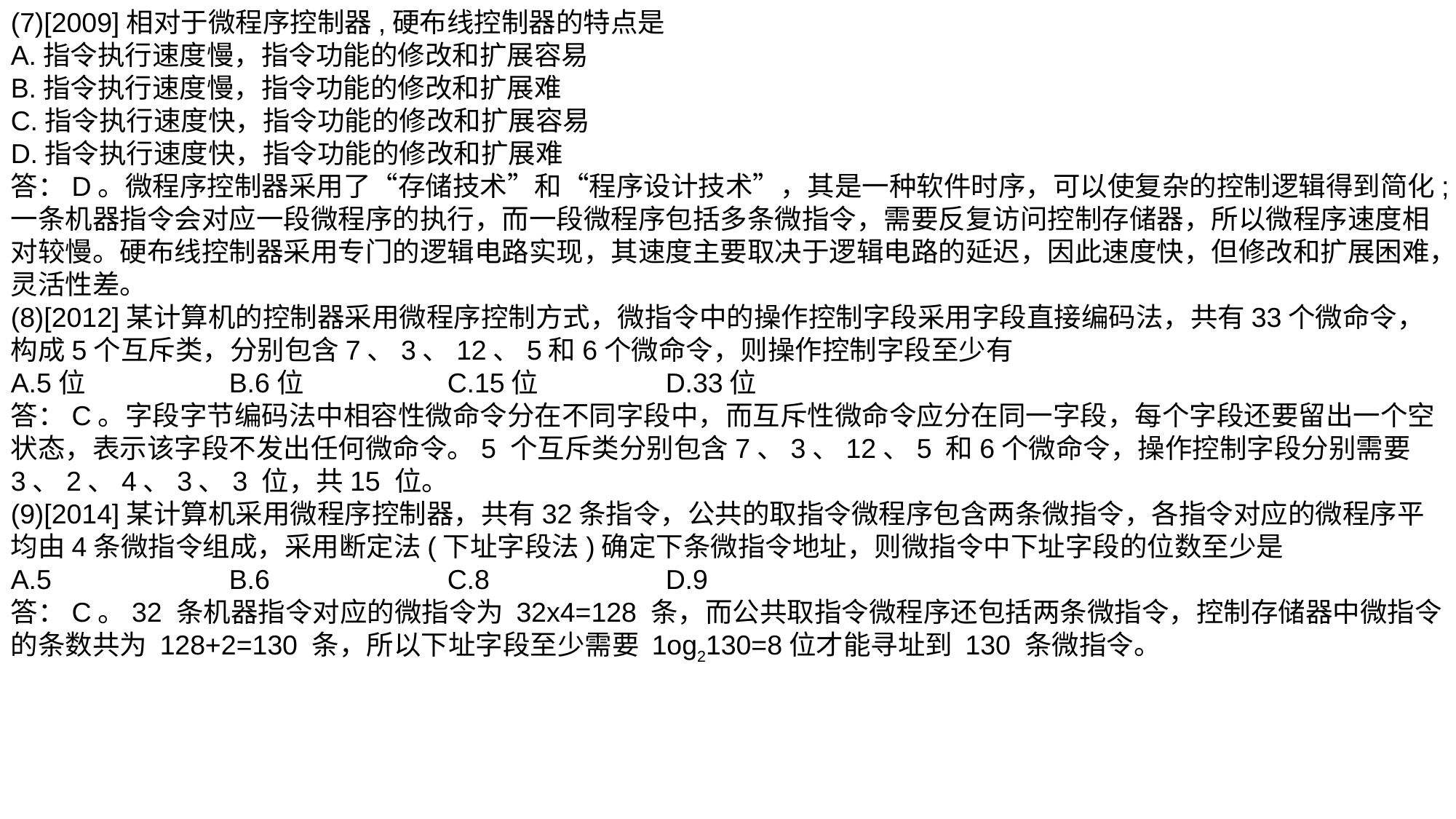

(7)[2009]相对于微程序控制器,硬布线控制器的特点是
A.指令执行速度慢，指令功能的修改和扩展容易
B.指令执行速度慢，指令功能的修改和扩展难
C.指令执行速度快，指令功能的修改和扩展容易
D.指令执行速度快，指令功能的修改和扩展难
答：D。微程序控制器采用了“存储技术”和“程序设计技术”，其是一种软件时序，可以使复杂的控制逻辑得到简化;一条机器指令会对应一段微程序的执行，而一段微程序包括多条微指令，需要反复访问控制存储器，所以微程序速度相对较慢。硬布线控制器采用专门的逻辑电路实现，其速度主要取决于逻辑电路的延迟，因此速度快，但修改和扩展困难，灵活性差。
(8)[2012]某计算机的控制器采用微程序控制方式，微指令中的操作控制字段采用字段直接编码法，共有33个微命令，构成5个互斥类，分别包含7、3、12、5和6个微命令，则操作控制字段至少有
A.5位		B.6位		C.15位		D.33位
答：C。字段字节编码法中相容性微命令分在不同字段中，而互斥性微命令应分在同一字段，每个字段还要留出一个空状态，表示该字段不发出任何微命令。5 个互斥类分别包含7、3、12、5 和6个微命令，操作控制字段分别需要 3、2、4、3、3 位，共15 位。
(9)[2014]某计算机采用微程序控制器，共有32条指令，公共的取指令微程序包含两条微指令，各指令对应的微程序平均由4条微指令组成，采用断定法(下址字段法)确定下条微指令地址，则微指令中下址字段的位数至少是
A.5		B.6		C.8		D.9
答：C。32 条机器指令对应的微指令为 32x4=128 条，而公共取指令微程序还包括两条微指令，控制存储器中微指令的条数共为 128+2=130 条，所以下址字段至少需要 1og2130=8位才能寻址到 130 条微指令。